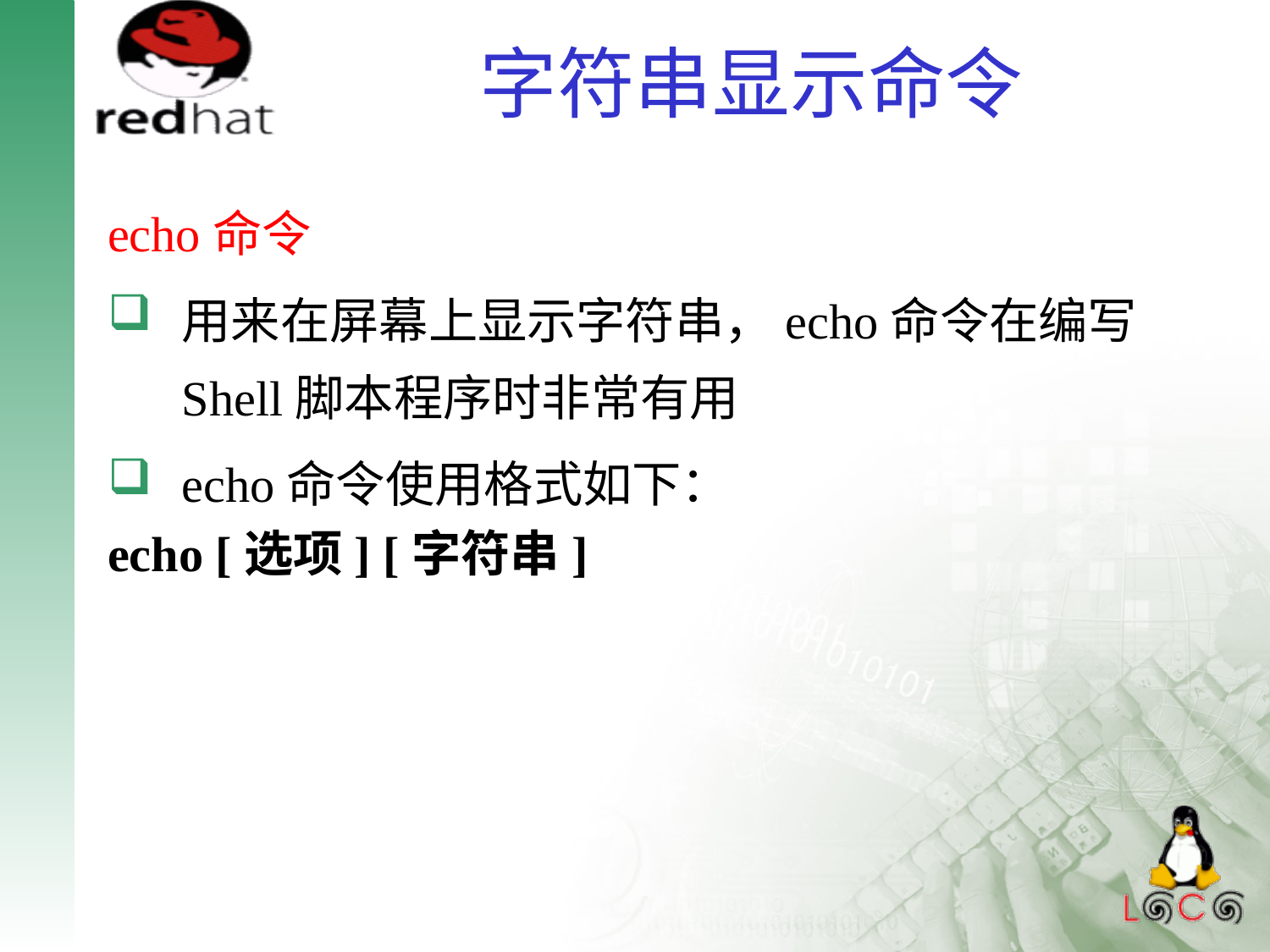

# 字符串显示命令
echo命令
用来在屏幕上显示字符串，echo命令在编写Shell脚本程序时非常有用
echo命令使用格式如下：
echo [选项] [字符串]